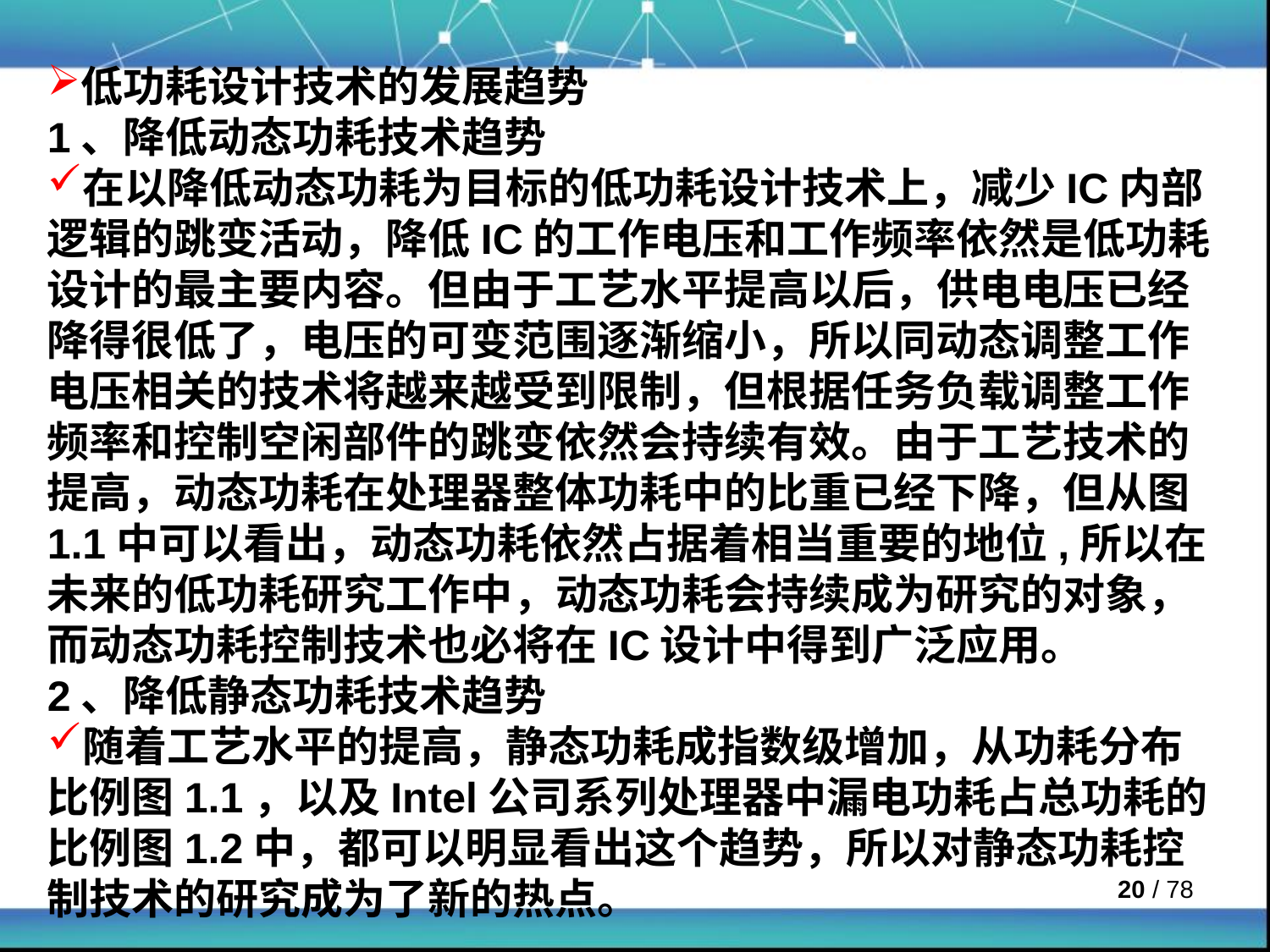

低功耗设计技术的发展趋势
1、降低动态功耗技术趋势
在以降低动态功耗为目标的低功耗设计技术上，减少IC内部逻辑的跳变活动，降低IC的工作电压和工作频率依然是低功耗设计的最主要内容。但由于工艺水平提高以后，供电电压已经降得很低了，电压的可变范围逐渐缩小，所以同动态调整工作电压相关的技术将越来越受到限制，但根据任务负载调整工作频率和控制空闲部件的跳变依然会持续有效。由于工艺技术的提高，动态功耗在处理器整体功耗中的比重已经下降，但从图1.1中可以看出，动态功耗依然占据着相当重要的地位,所以在未来的低功耗研究工作中，动态功耗会持续成为研究的对象，而动态功耗控制技术也必将在IC设计中得到广泛应用。
2、降低静态功耗技术趋势
随着工艺水平的提高，静态功耗成指数级增加，从功耗分布比例图1.1，以及Intel公司系列处理器中漏电功耗占总功耗的比例图1.2中，都可以明显看出这个趋势，所以对静态功耗控制技术的研究成为了新的热点。
20 / 78